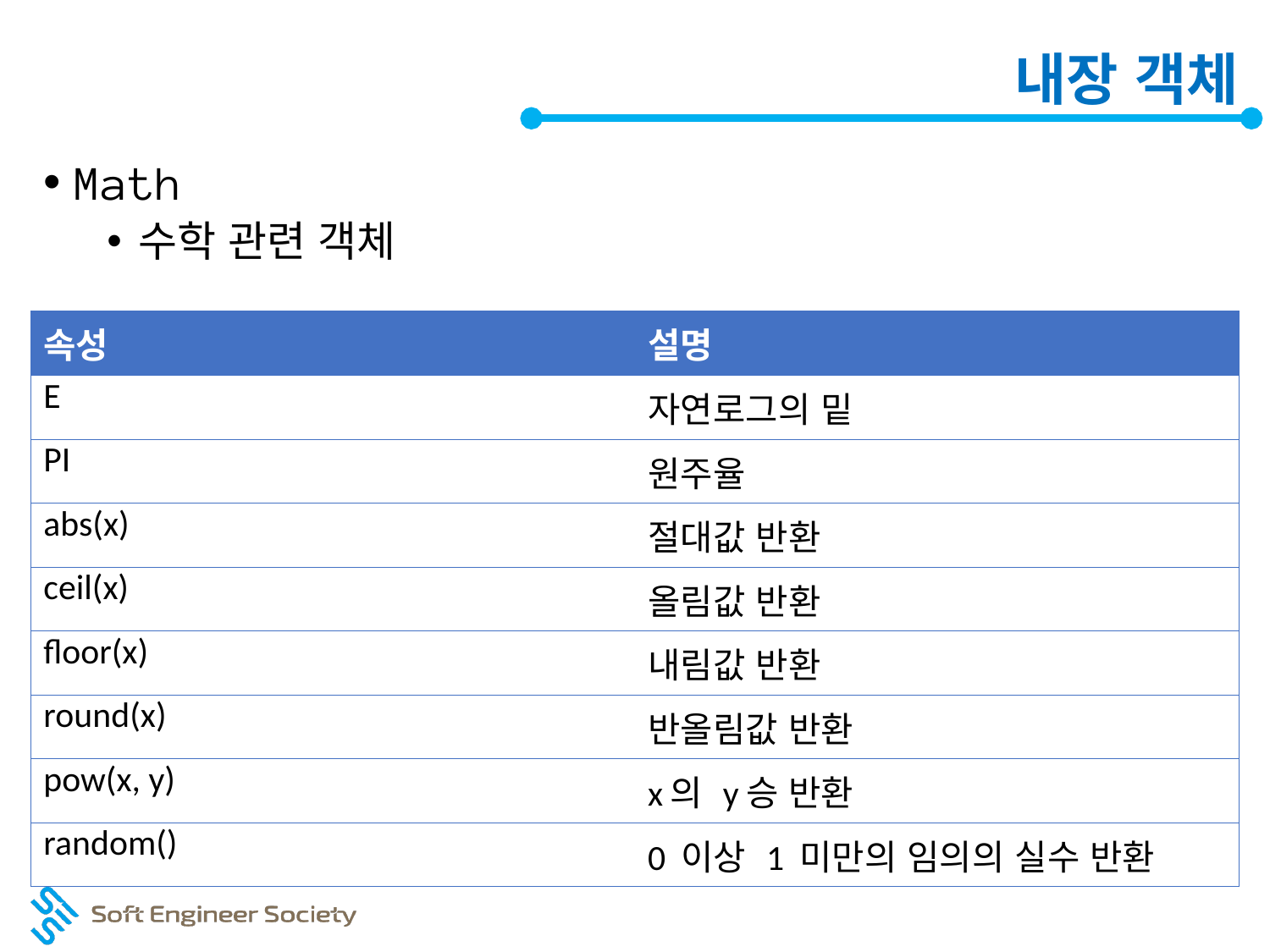

# 내장 객체
Math
수학 관련 객체
| 속성 | 설명 |
| --- | --- |
| E | 자연로그의 밑 |
| PI | 원주율 |
| abs(x) | 절대값 반환 |
| ceil(x) | 올림값 반환 |
| floor(x) | 내림값 반환 |
| round(x) | 반올림값 반환 |
| pow(x, y) | x의 y승 반환 |
| random() | 0 이상 1 미만의 임의의 실수 반환 |